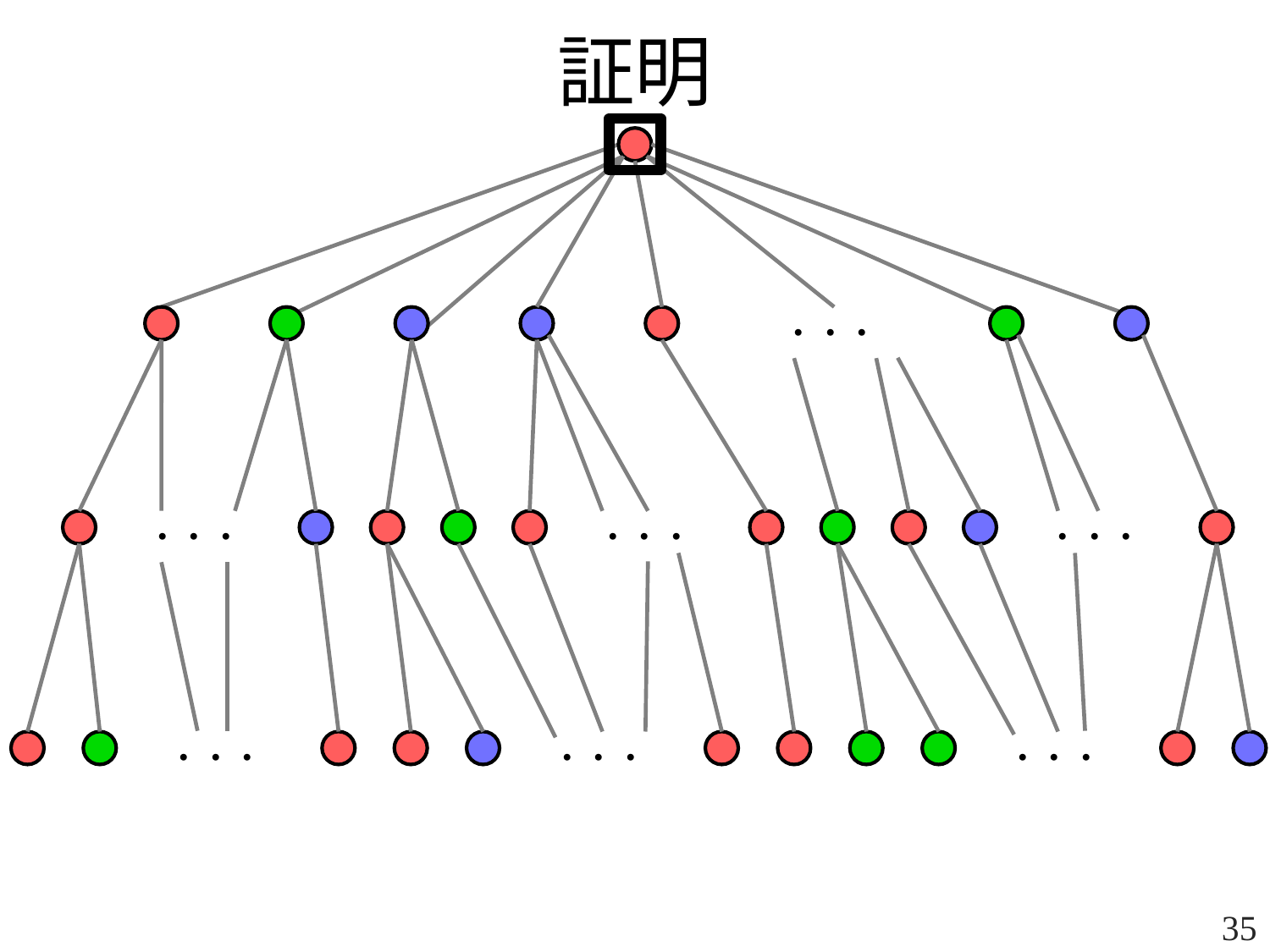

証明

・・・

・・・

・・・

・・・

・・・

・・・

・・・

35